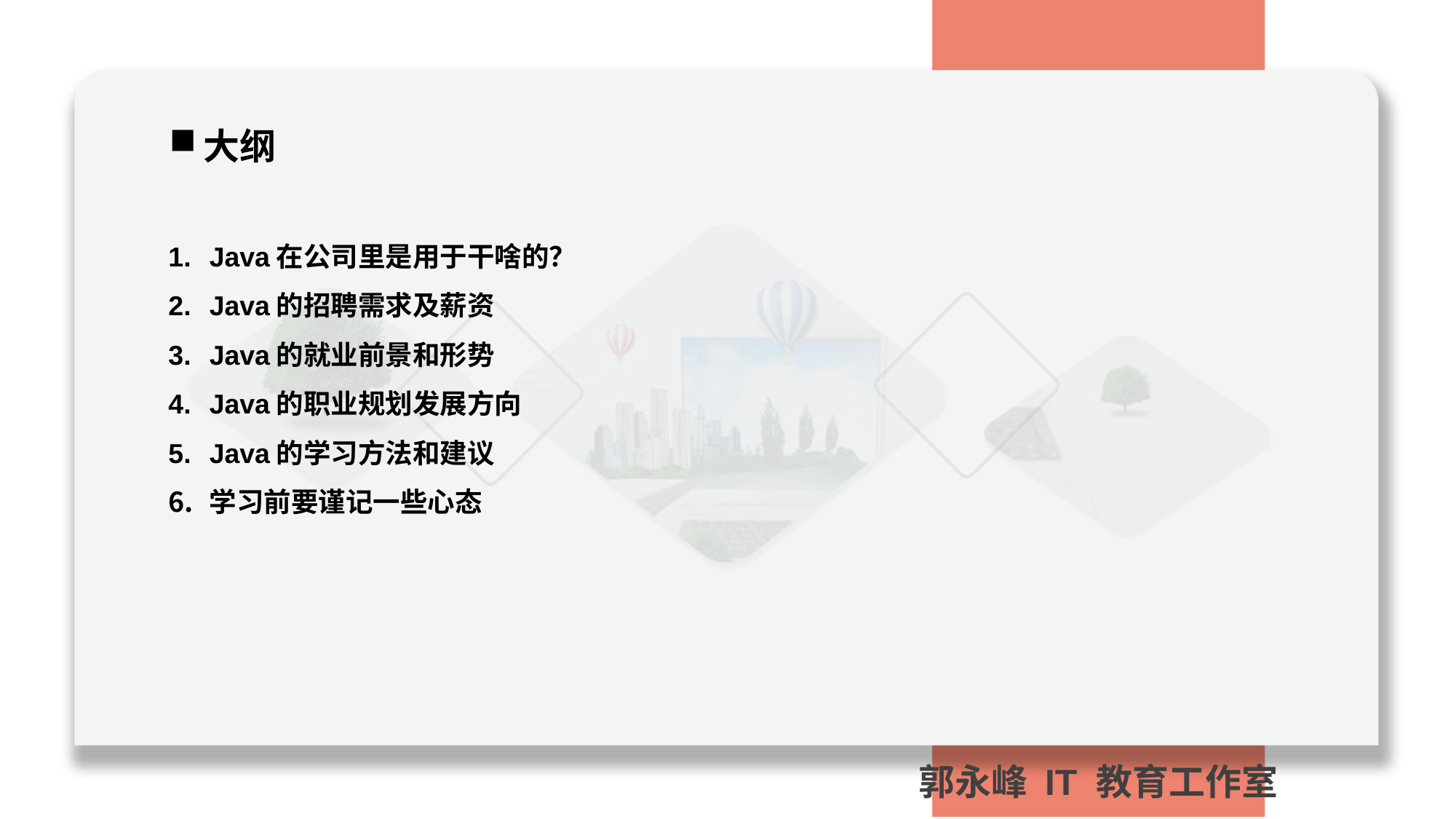

大纲

Java在公司里是用于干啥的？
Java的招聘需求及薪资
Java的就业前景和形势
Java的职业规划发展方向
Java的学习方法和建议
学习前要谨记一些心态